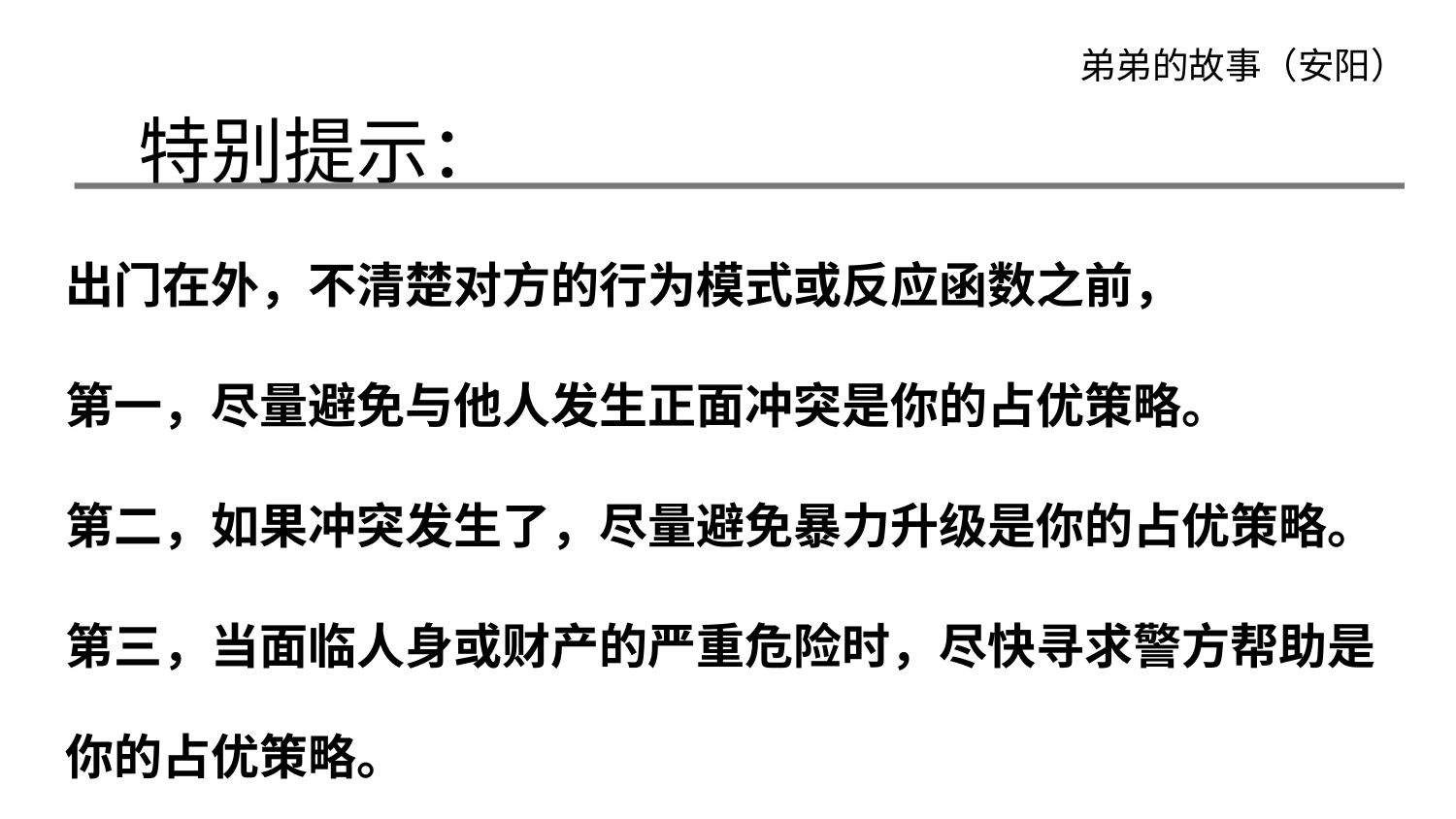

特别提示：
出门在外，不清楚对方的行为模式或反应函数之前，
第一，尽量避免与他人发生正面冲突是你的占优策略。
第二，如果冲突发生了，尽量避免暴力升级是你的占优策略。
第三，当面临人身或财产的严重危险时，尽快寻求警方帮助是你的占优策略。
弟弟的故事（安阳）